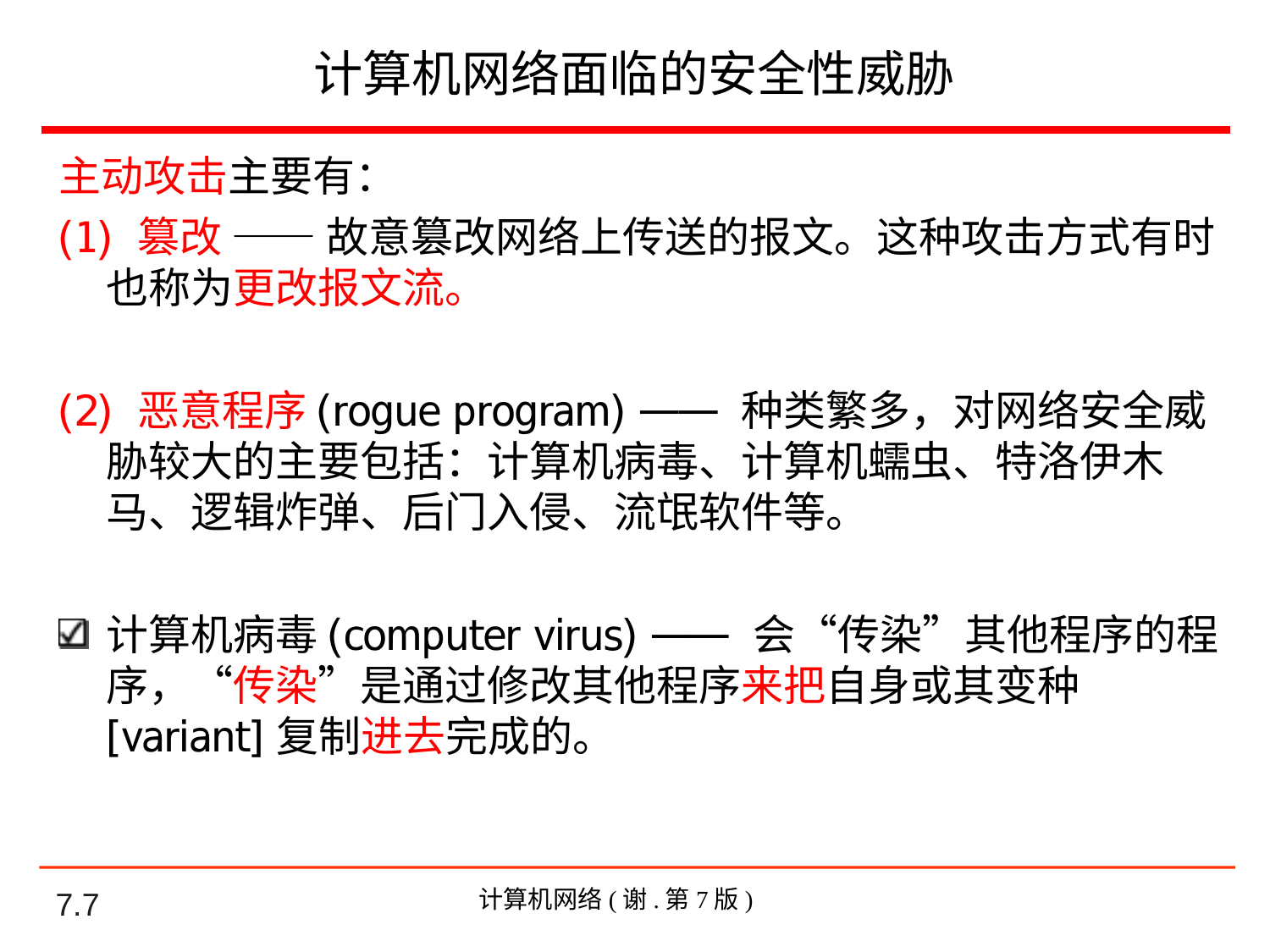

# 计算机网络面临的安全性威胁
主动攻击主要有：
(1) 篡改 —— 故意篡改网络上传送的报文。这种攻击方式有时也称为更改报文流。

(2) 恶意程序(rogue program) —— 种类繁多，对网络安全威胁较大的主要包括：计算机病毒、计算机蠕虫、特洛伊木马、逻辑炸弹、后门入侵、流氓软件等。

计算机病毒(computer virus) —— 会“传染”其他程序的程序，“传染”是通过修改其他程序来把自身或其变种[variant]复制进去完成的。